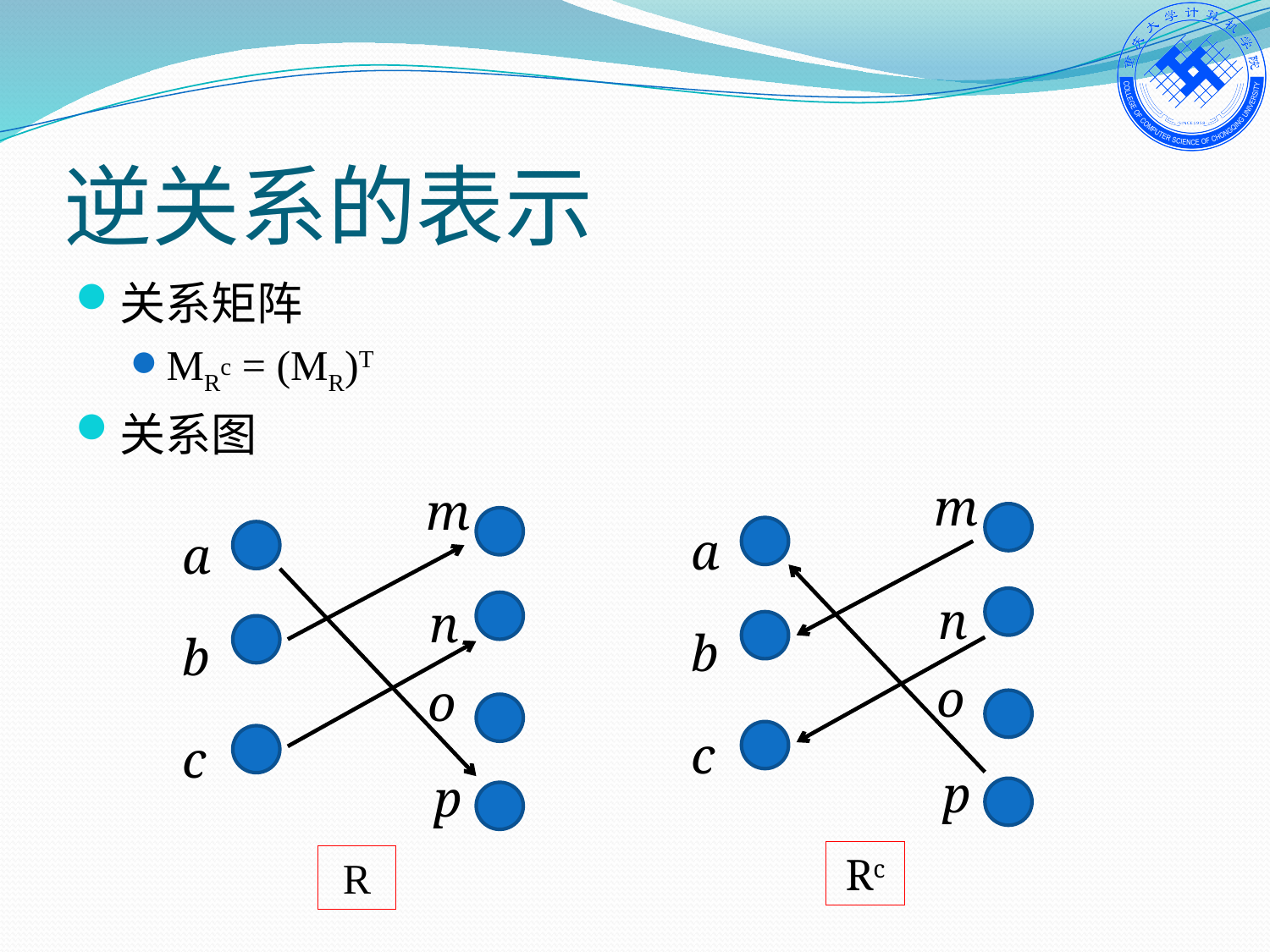

# 逆关系的表示
关系矩阵
MRc = (MR)T
关系图
m

a

n

b
o

c

p

Rc
m

a

n

b
o

c

p

R